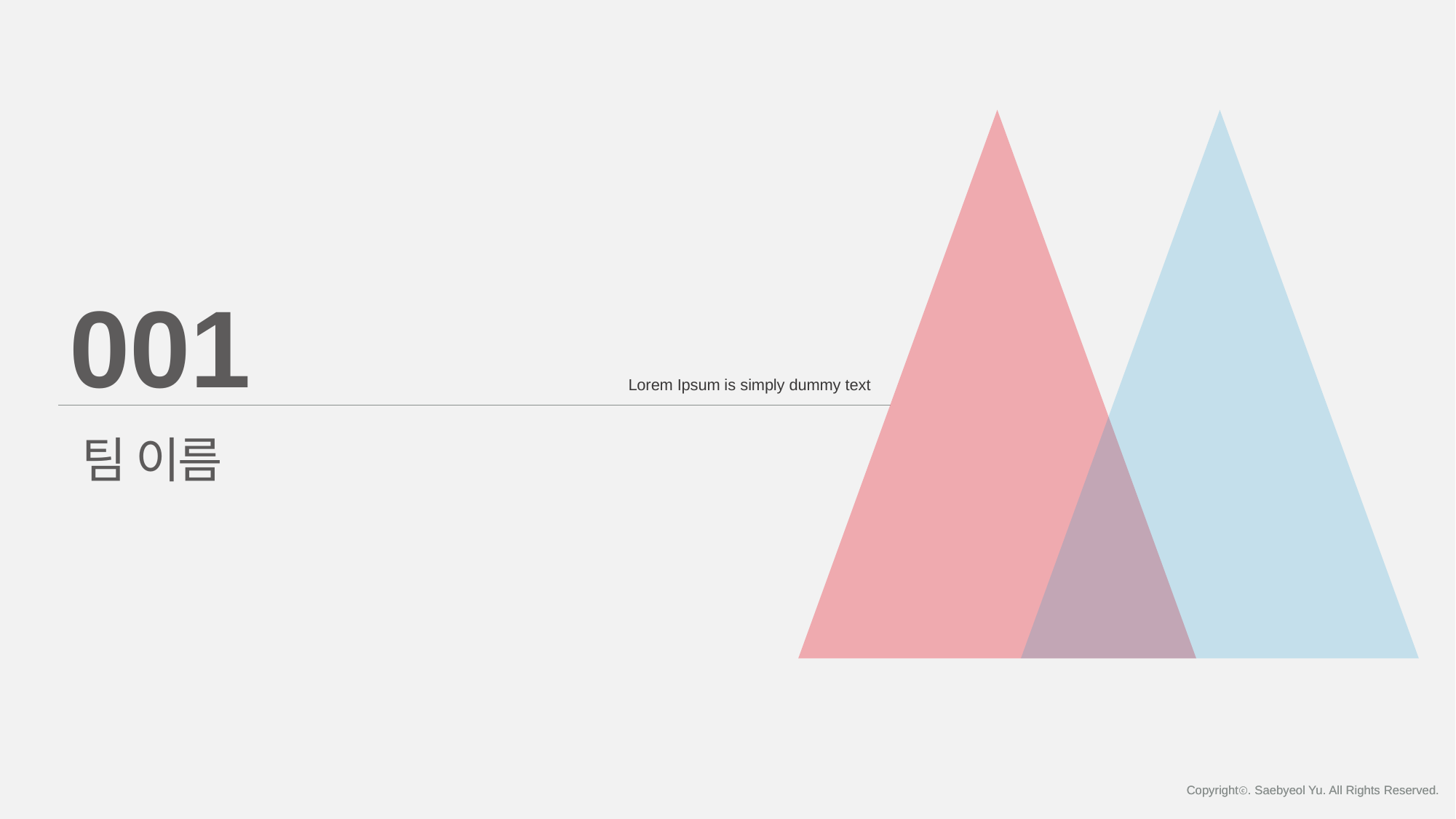

001
Lorem Ipsum is simply dummy text
팀 이름
Copyrightⓒ. Saebyeol Yu. All Rights Reserved.